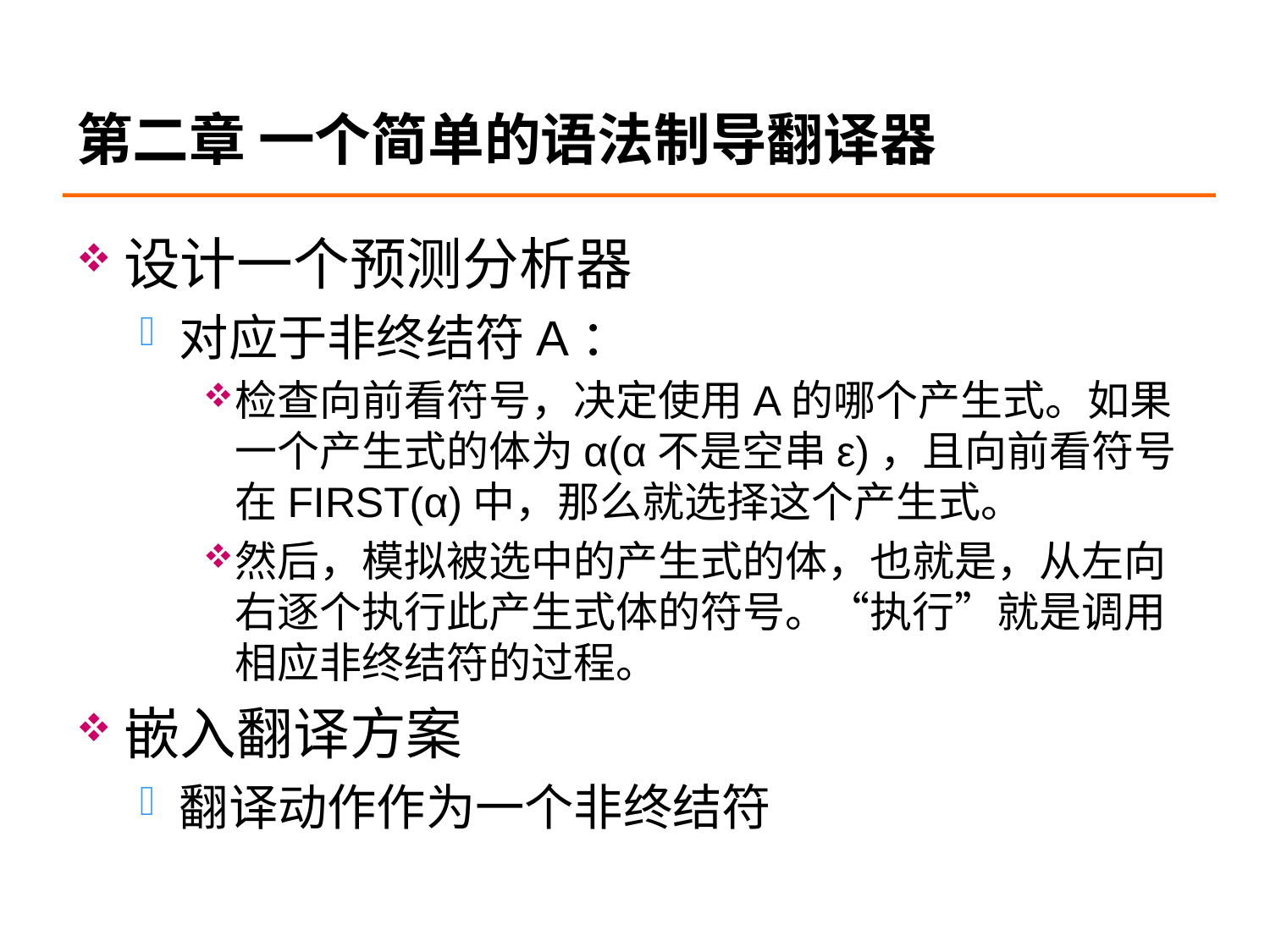

# 第二章 一个简单的语法制导翻译器
设计一个预测分析器
对应于非终结符A：
检查向前看符号，决定使用A的哪个产生式。如果一个产生式的体为α(α不是空串ε)，且向前看符号在FIRST(α)中，那么就选择这个产生式。
然后，模拟被选中的产生式的体，也就是，从左向右逐个执行此产生式体的符号。“执行”就是调用相应非终结符的过程。
嵌入翻译方案
翻译动作作为一个非终结符